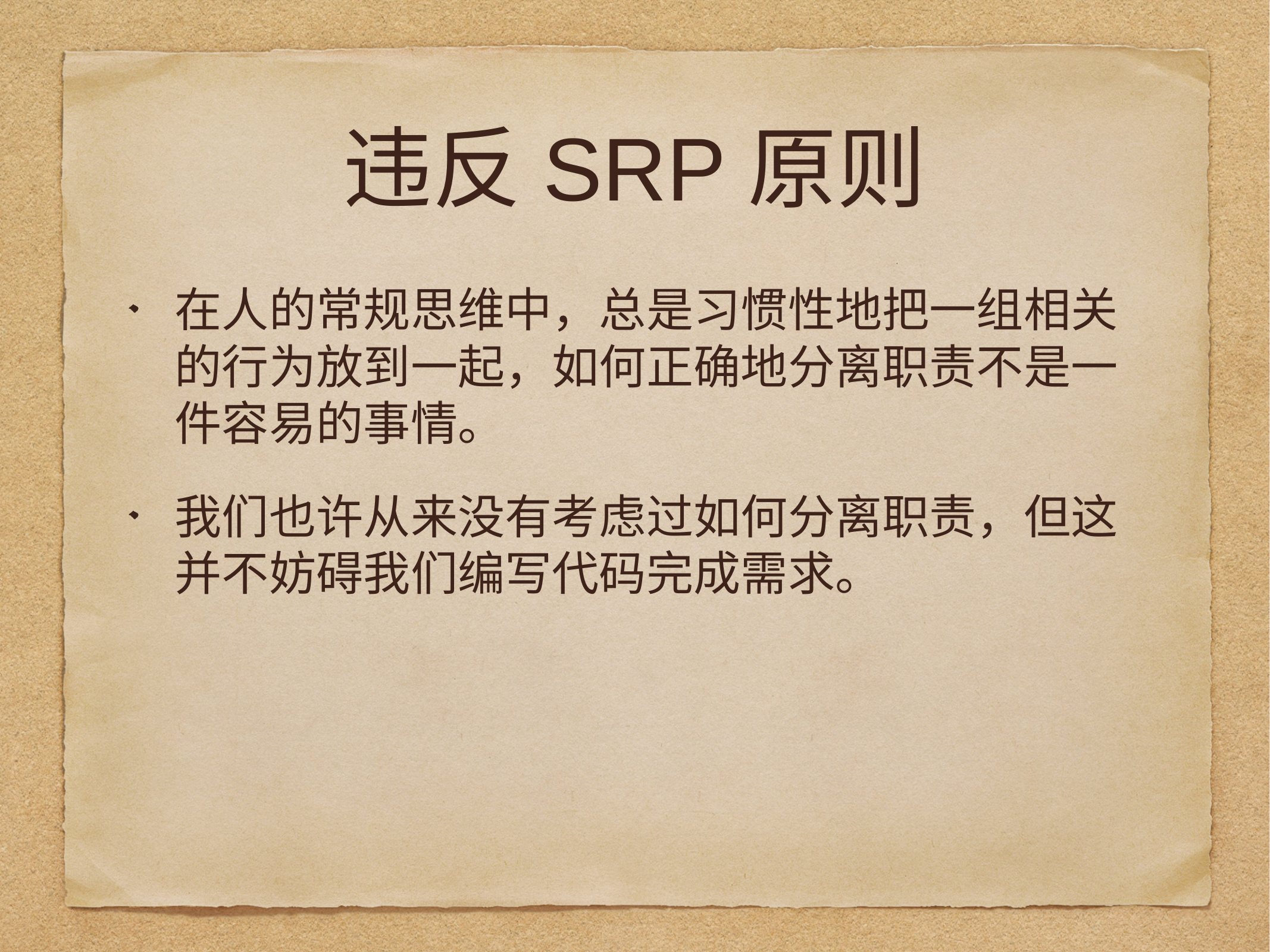

# 违反SRP原则
在人的常规思维中，总是习惯性地把一组相关的行为放到一起，如何正确地分离职责不是一件容易的事情。
我们也许从来没有考虑过如何分离职责，但这并不妨碍我们编写代码完成需求。